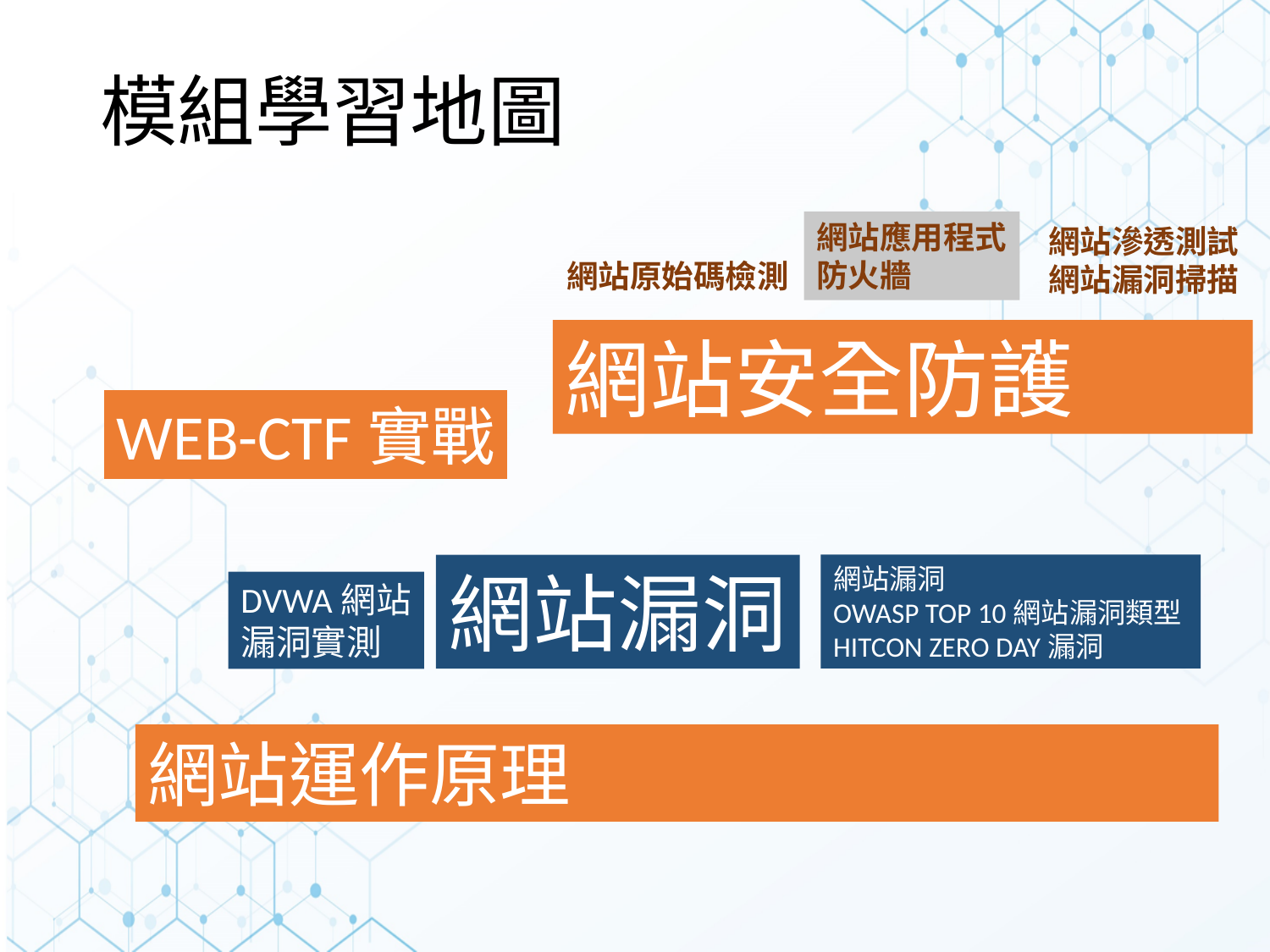

# 模組學習地圖
網站應用程式
防火牆
網站滲透測試
網站漏洞掃描
網站原始碼檢測
網站安全防護
WEB-CTF實戰
網站漏洞
網站漏洞
OWASP TOP 10網站漏洞類型
HITCON ZERO DAY漏洞
DVWA網站
漏洞實測
網站運作原理